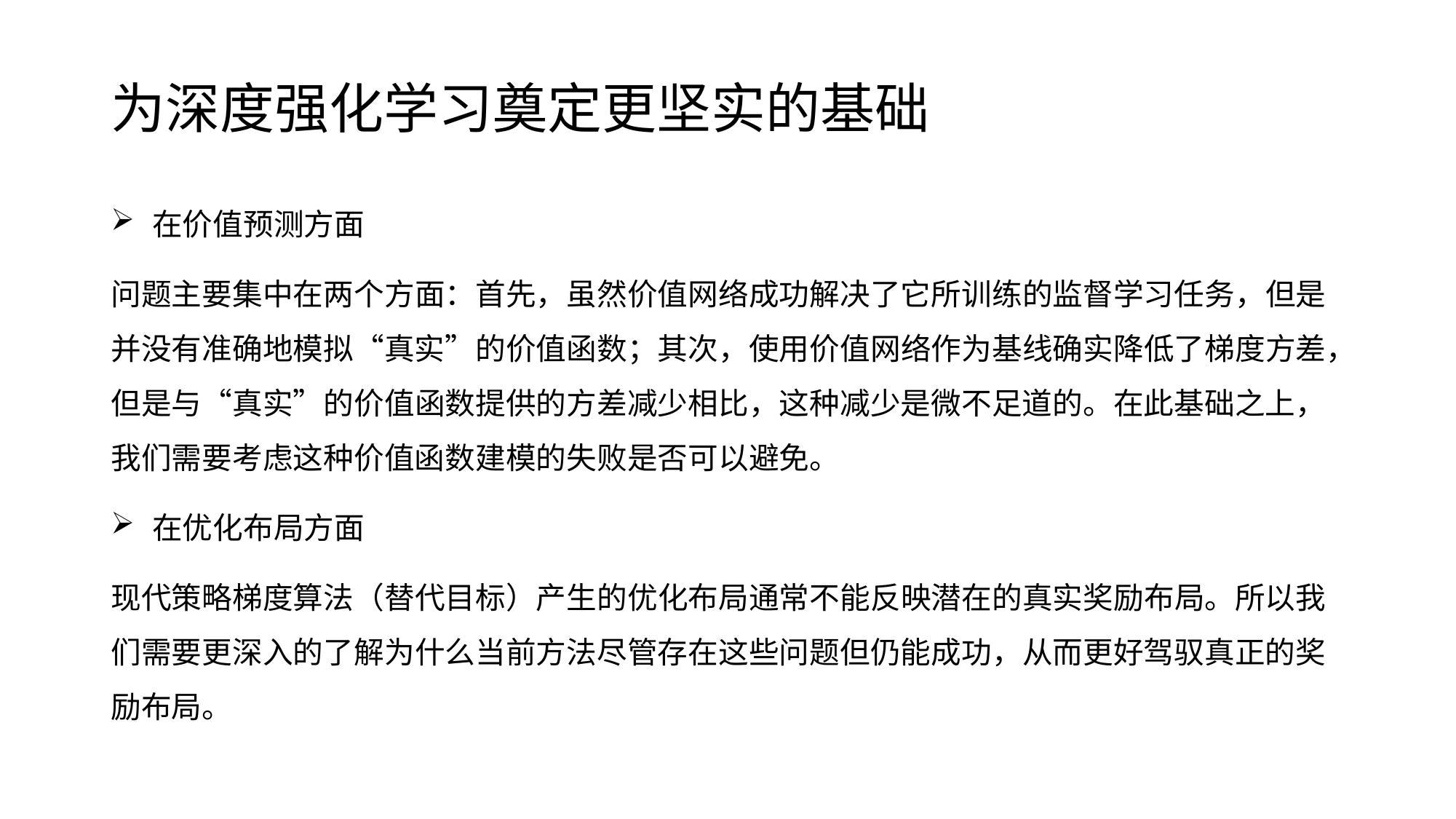

# 为深度强化学习奠定更坚实的基础
 在价值预测方面
问题主要集中在两个方面：首先，虽然价值网络成功解决了它所训练的监督学习任务，但是并没有准确地模拟“真实”的价值函数；其次，使用价值网络作为基线确实降低了梯度方差，但是与“真实”的价值函数提供的方差减少相比，这种减少是微不足道的。在此基础之上，我们需要考虑这种价值函数建模的失败是否可以避免。
 在优化布局方面
现代策略梯度算法（替代目标）产生的优化布局通常不能反映潜在的真实奖励布局。所以我们需要更深入的了解为什么当前方法尽管存在这些问题但仍能成功，从而更好驾驭真正的奖励布局。